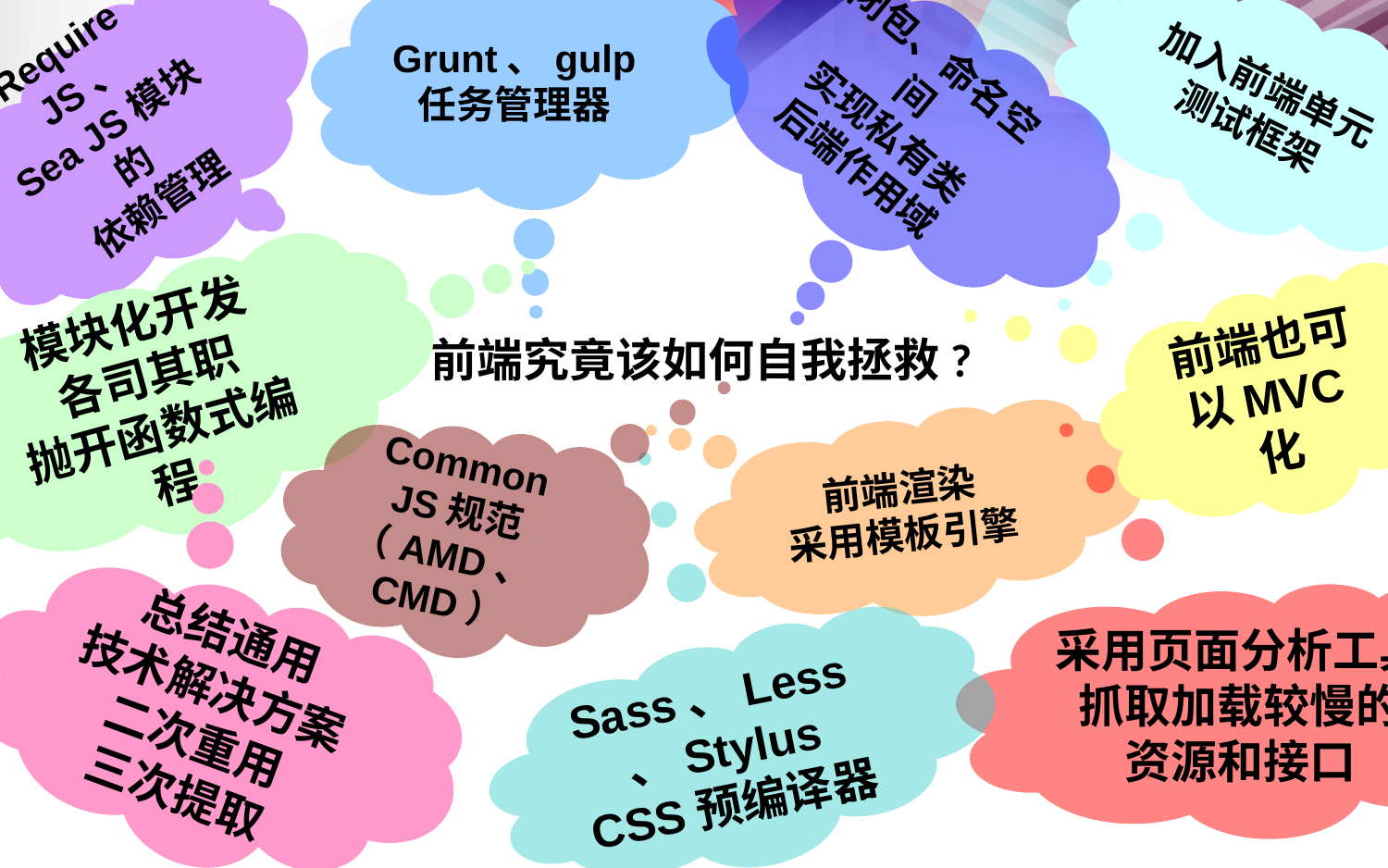

闭包、命名空间
实现私有类
后端作用域
加入前端单元
测试框架
Grunt、gulp
任务管理器
Require JS、
Sea JS模块的
依赖管理

模块化开发
各司其职
抛开函数式编程
前端也可以MVC化
前端究竟该如何自我拯救?
前端渲染
采用模板引擎
Common JS规范（AMD、CMD）
总结通用
技术解决方案
二次重用
三次提取
采用页面分析工具
抓取加载较慢的
资源和接口
Sass、Less、Stylus
CSS预编译器